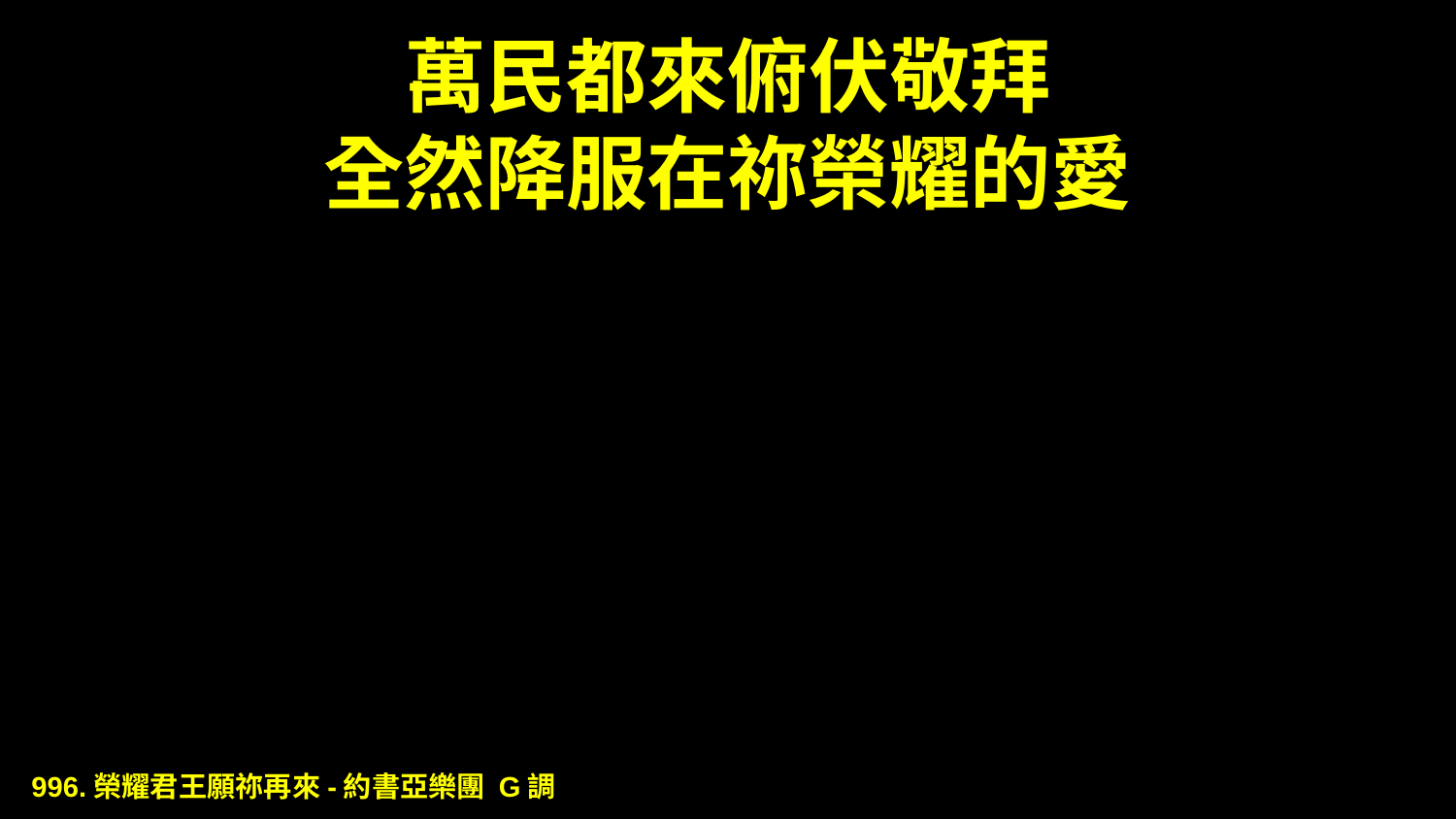

# 萬民都來俯伏敬拜 全然降服在祢榮耀的愛
996.榮耀君王願祢再來-約書亞樂團 G調